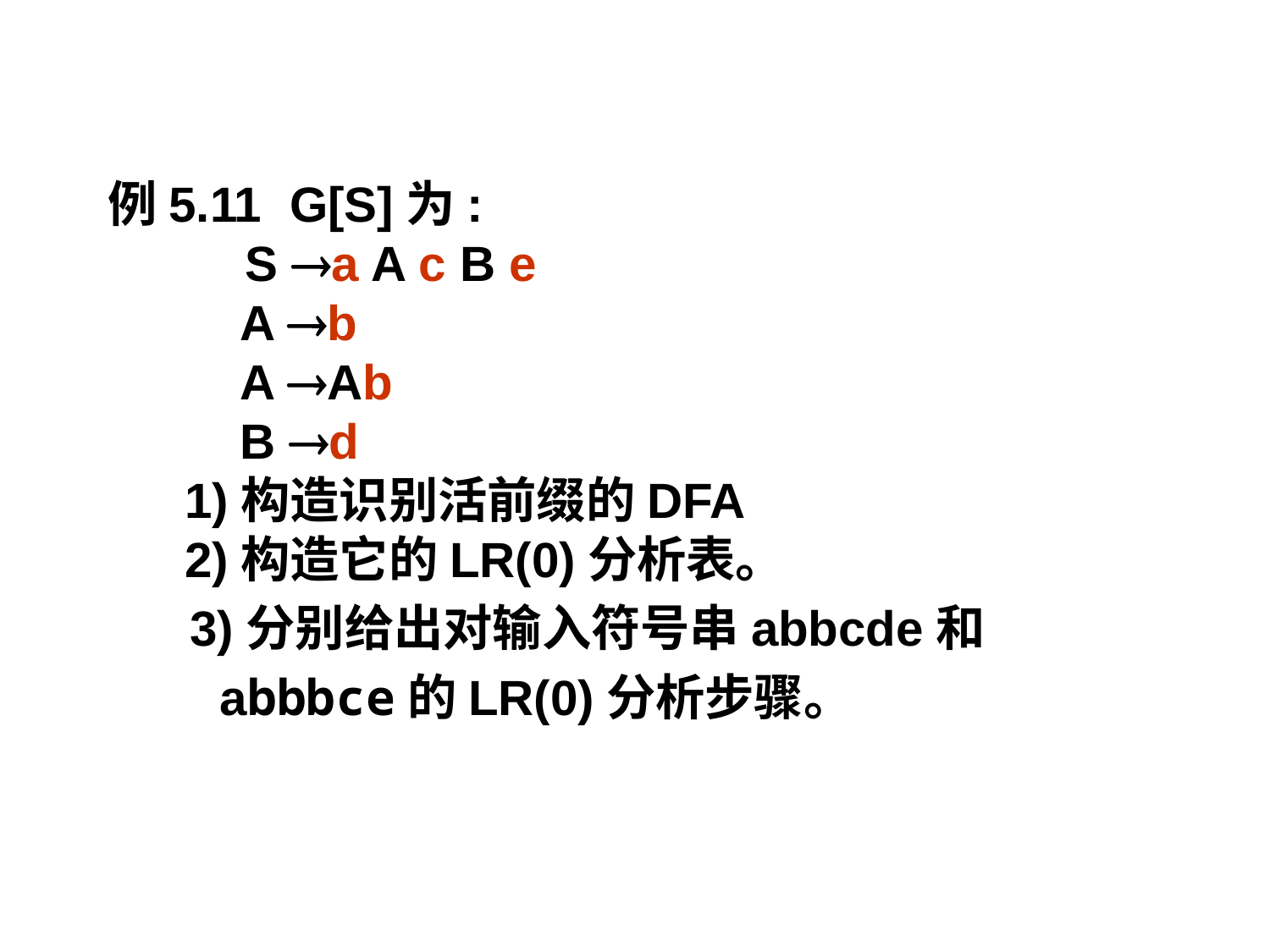

例5.11  G[S]为:
          S →a A c B e
     A →b
     A →Ab
     B →d
 1)构造识别活前缀的DFA
 2)构造它的LR(0)分析表。
      3)分别给出对输入符号串abbcde和
       abbbce的LR(0)分析步骤。

70